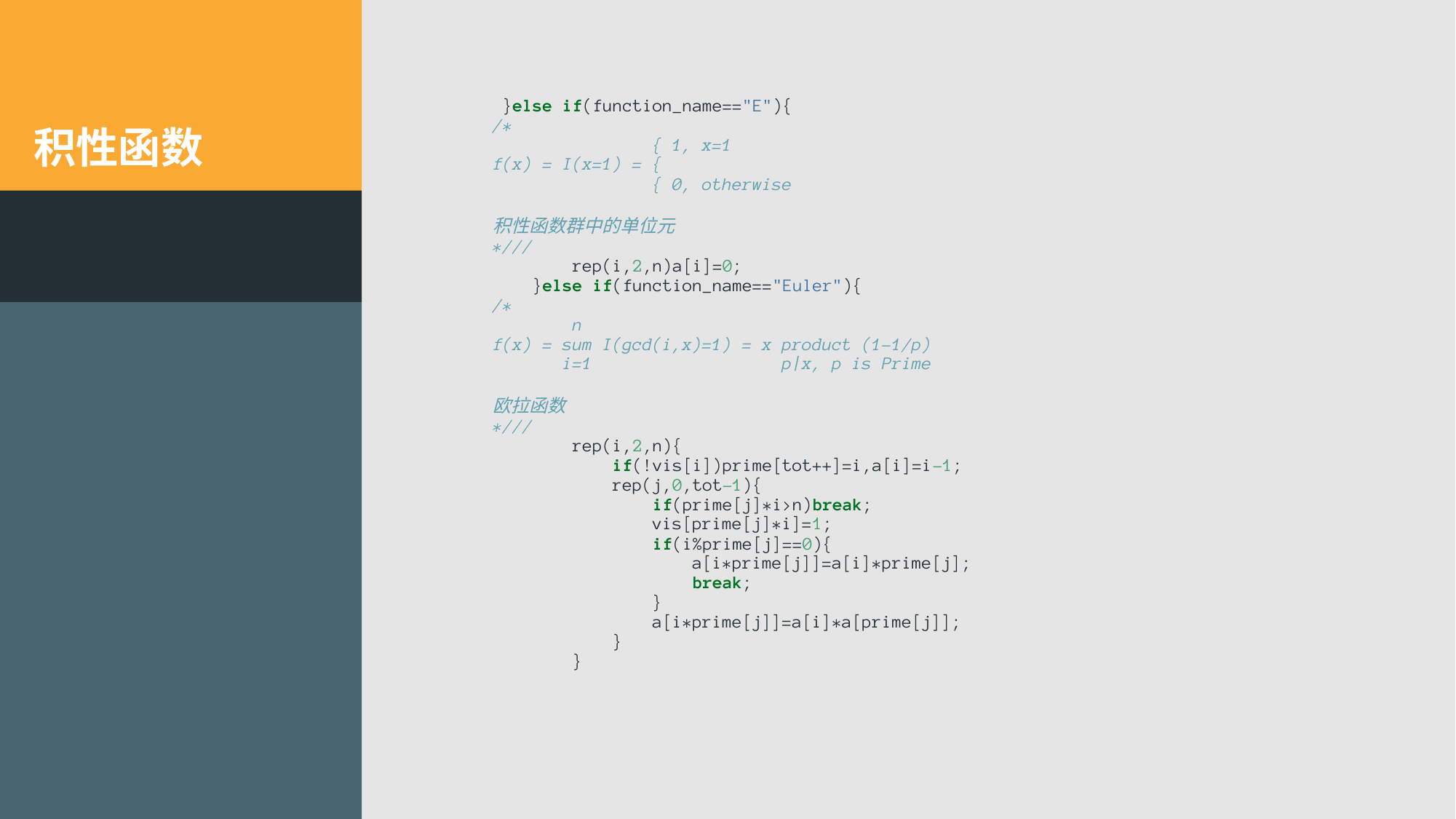

}else if(function_name=="E"){
/*
                { 1, x=1
f(x) = I(x=1) = {
                { 0, otherwise
积性函数群中的单位元
*///
        rep(i,2,n)a[i]=0;
    }else if(function_name=="Euler"){
/*
        n
f(x) = sum I(gcd(i,x)=1) = x product (1-1/p)
       i=1                   p|x, p is Prime
欧拉函数
*///
        rep(i,2,n){
            if(!vis[i])prime[tot++]=i,a[i]=i-1;
            rep(j,0,tot-1){
                if(prime[j]*i>n)break;
                vis[prime[j]*i]=1;
                if(i%prime[j]==0){
                    a[i*prime[j]]=a[i]*prime[j];
                    break;
                }
                a[i*prime[j]]=a[i]*a[prime[j]];
            }
        }
# 积性函数